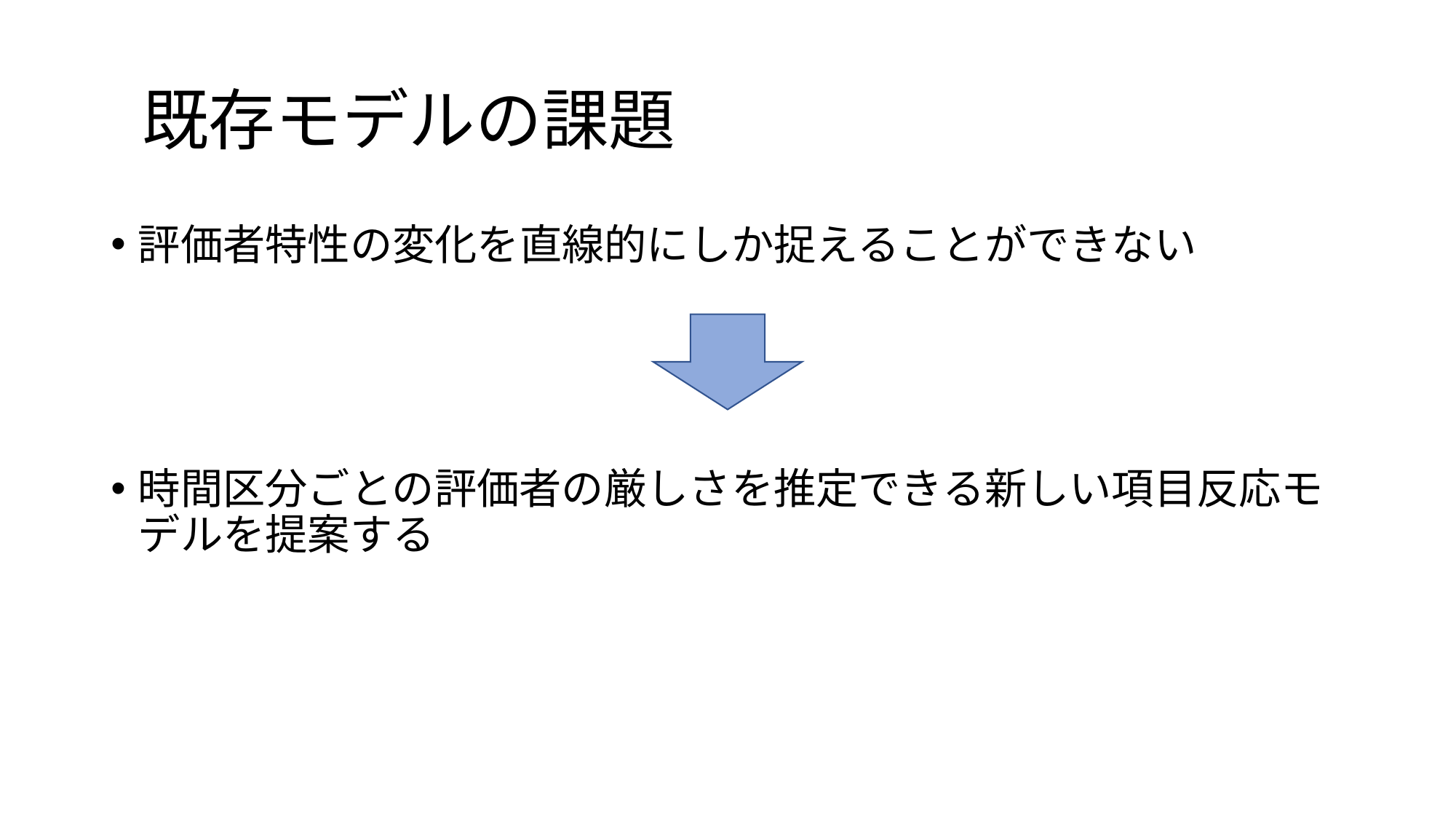

# 既存モデルの課題
評価者特性の変化を直線的にしか捉えることができない

時間区分ごとの評価者の厳しさを推定できる新しい項目反応モデルを提案する